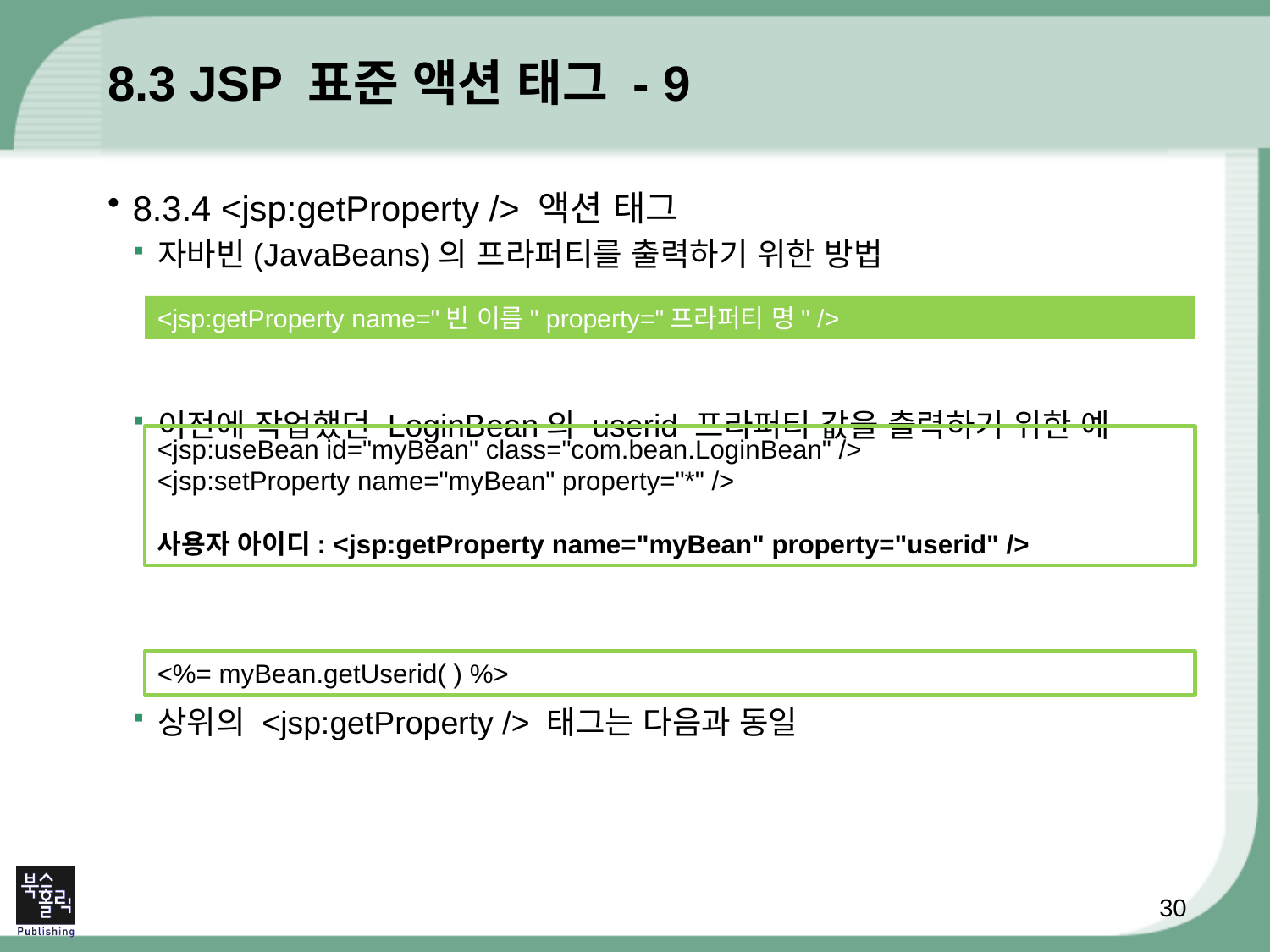

# 8.3 JSP 표준 액션 태그 - 9
8.3.4 <jsp:getProperty /> 액션 태그
자바빈(JavaBeans)의 프라퍼티를 출력하기 위한 방법

이전에 작업했던 LoginBean의 userid 프라퍼티 값을 출력하기 위한 예

상위의 <jsp:getProperty /> 태그는 다음과 동일
<jsp:getProperty name="빈 이름" property="프라퍼티 명" />
<jsp:useBean id="myBean" class="com.bean.LoginBean" />
<jsp:setProperty name="myBean" property="*" />

사용자 아이디: <jsp:getProperty name="myBean" property="userid" />
<%= myBean.getUserid( ) %>
30